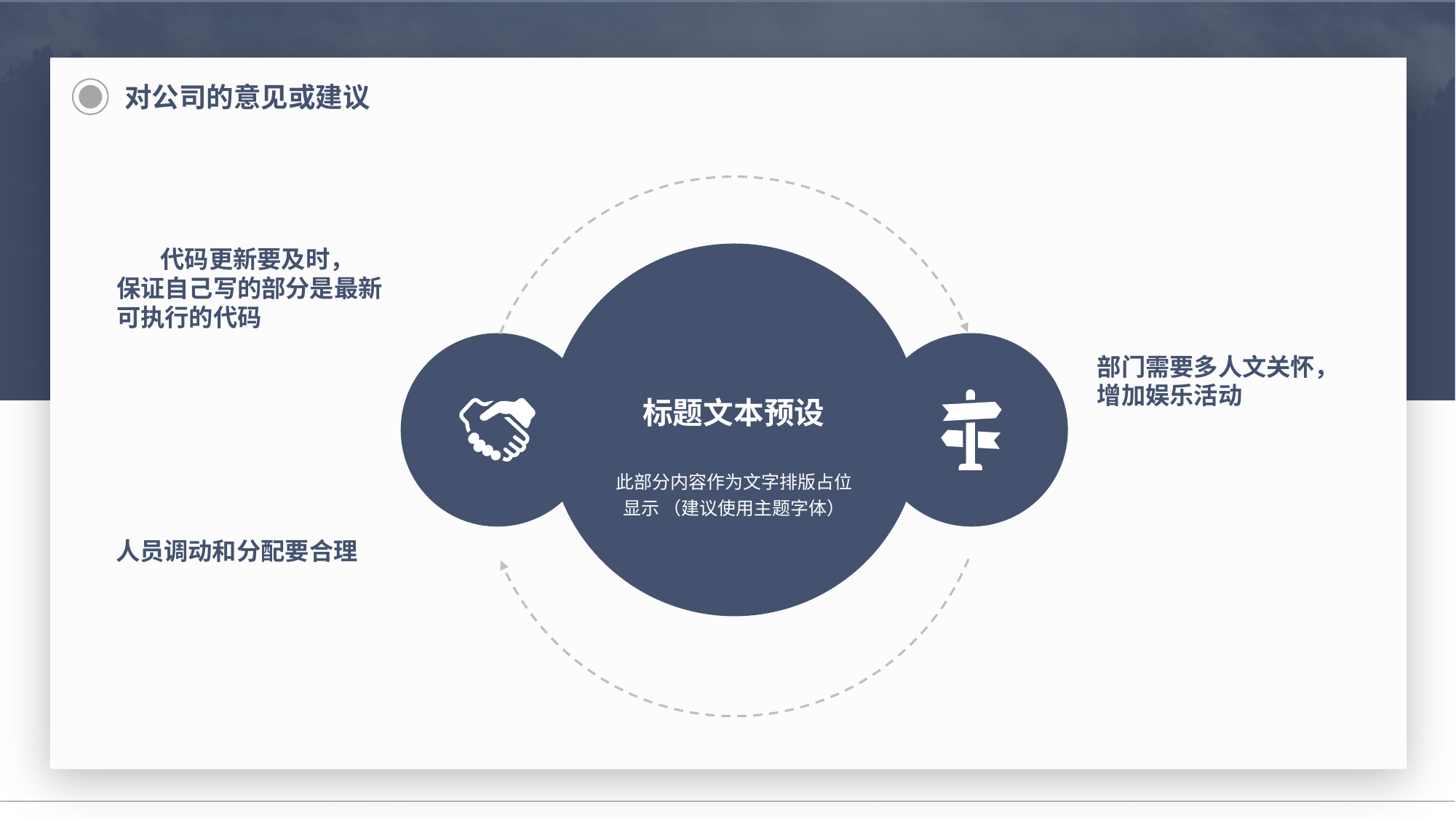

对公司的意见或建议

       代码更新要及时，
保证自己写的部分是最新
可执行的代码
人员调动和分配要合理

此部分内容作为文字排版占位显示 （建议使用主题字体）
部门需要多人文关怀，
增加娱乐活动

标题文本预设